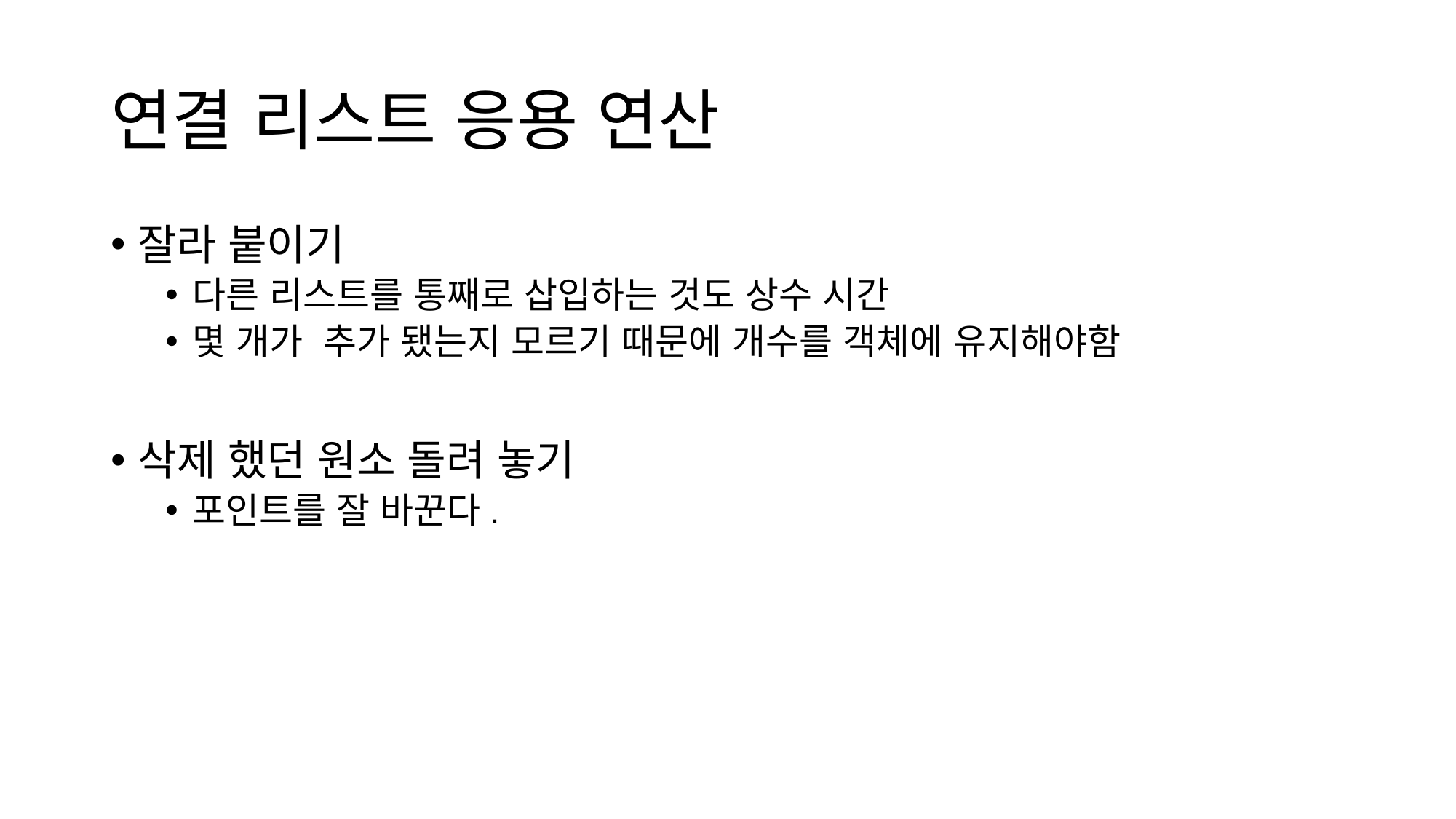

# 연결 리스트 응용 연산
잘라 붙이기
다른 리스트를 통째로 삽입하는 것도 상수 시간
몇 개가  추가 됐는지 모르기 때문에 개수를 객체에 유지해야함

삭제 했던 원소 돌려 놓기
포인트를 잘 바꾼다.